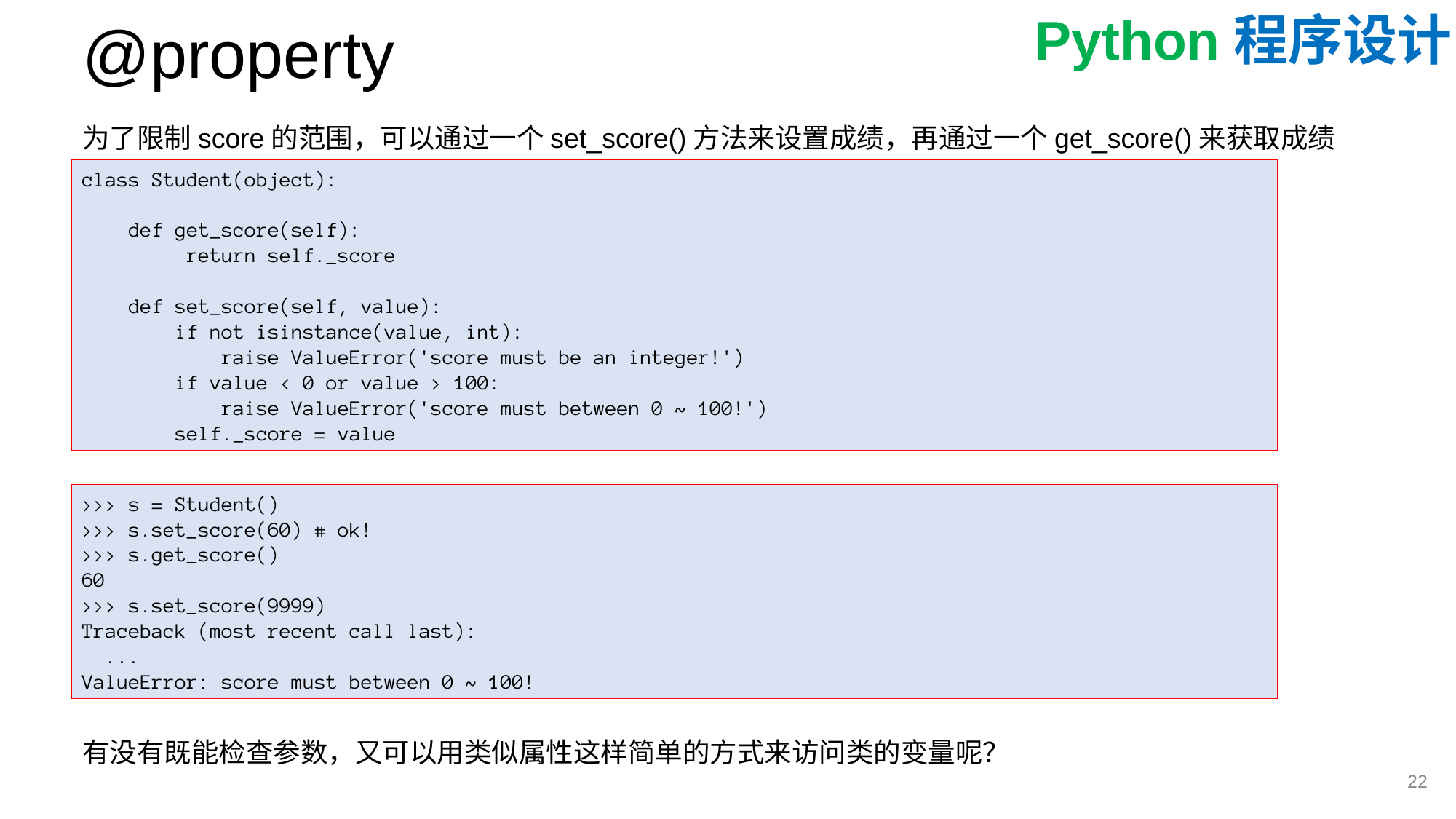

# @property
为了限制score的范围，可以通过一个set_score()方法来设置成绩，再通过一个get_score()来获取成绩
class Student(object):

    def get_score(self):
         return self._score

    def set_score(self, value):
        if not isinstance(value, int):
            raise ValueError('score must be an integer!')
        if value < 0 or value > 100:
            raise ValueError('score must between 0 ~ 100!')
        self._score = value
>>> s = Student()
>>> s.set_score(60) # ok!
>>> s.get_score()
60
>>> s.set_score(9999)
Traceback (most recent call last):
  ...
ValueError: score must between 0 ~ 100!
有没有既能检查参数，又可以用类似属性这样简单的方式来访问类的变量呢？
22